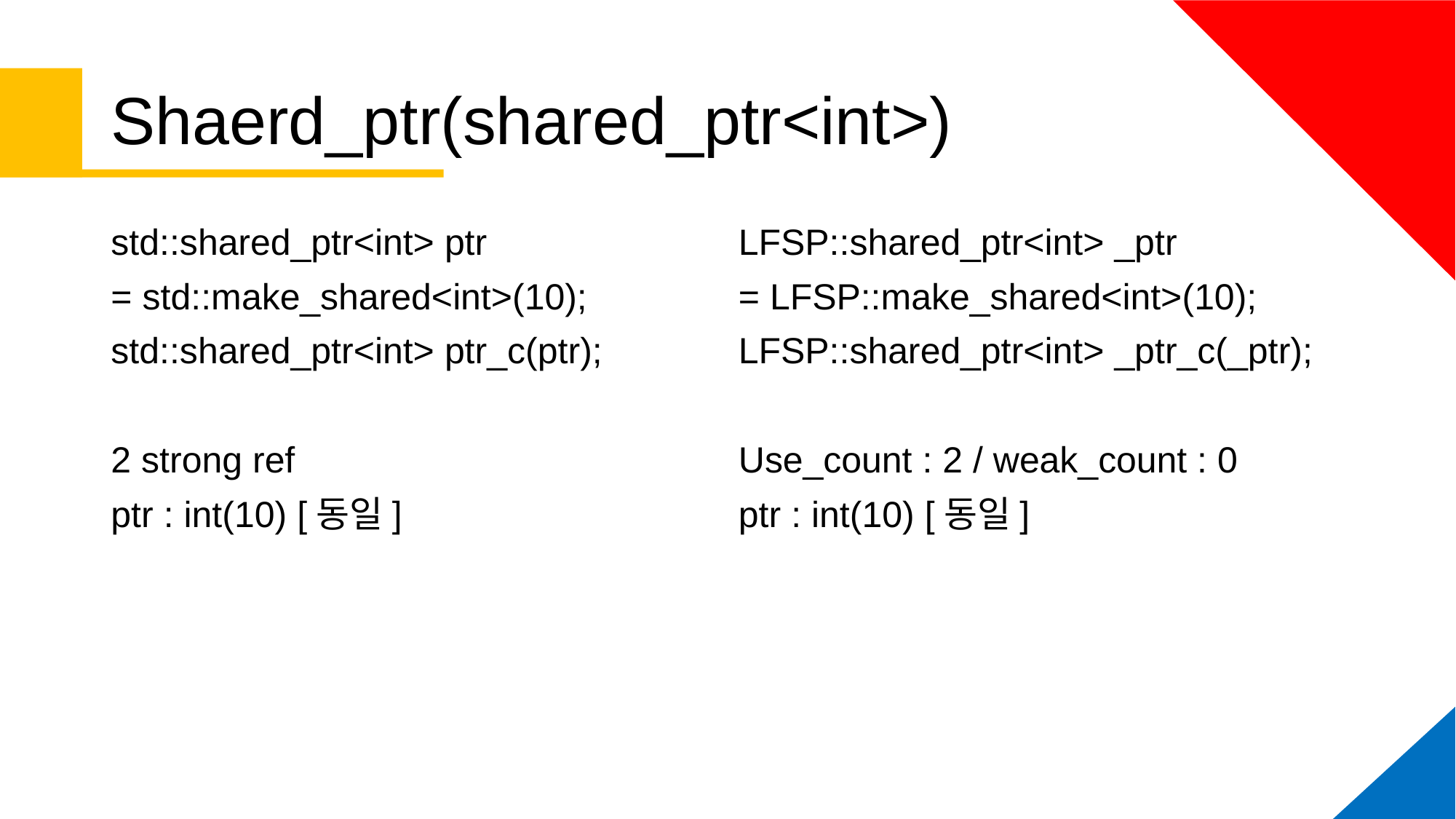

# Shaerd_ptr(shared_ptr<int>)

std::shared_ptr<int> ptr
= std::make_shared<int>(10);
std::shared_ptr<int> ptr_c(ptr);

2 strong ref
ptr : int(10) [동일]
LFSP::shared_ptr<int> _ptr
= LFSP::make_shared<int>(10);
LFSP::shared_ptr<int> _ptr_c(_ptr);

Use_count : 2 / weak_count : 0
ptr : int(10) [동일]